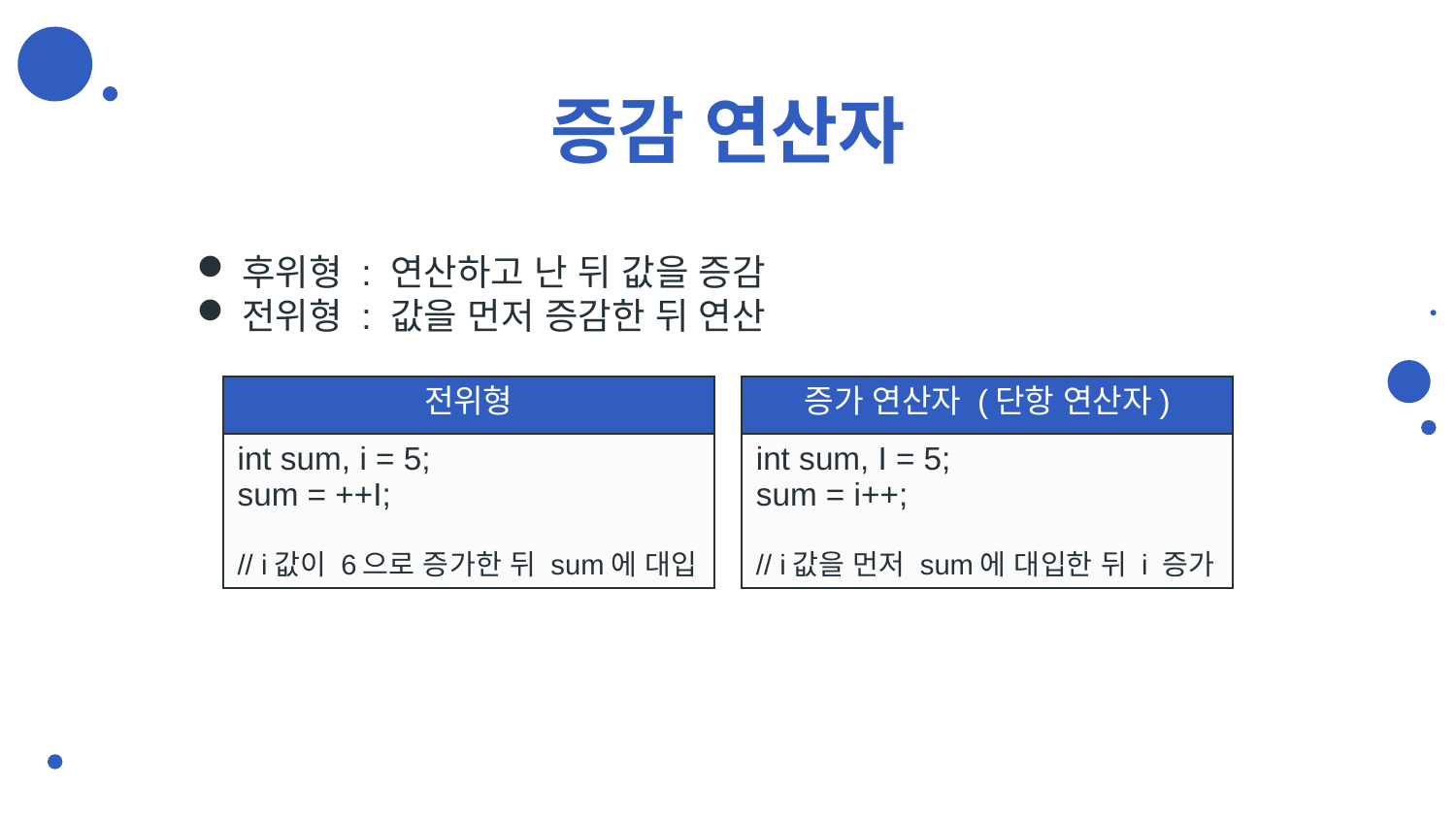

# 증감 연산자
후위형 : 연산하고 난 뒤 값을 증감
전위형 : 값을 먼저 증감한 뒤 연산
| 증가 연산자 (단항 연산자) |
| --- |
| int sum, I = 5; sum = i++; // i값을 먼저 sum에 대입한 뒤 i 증가 |
| 전위형 |
| --- |
| int sum, i = 5; sum = ++I; // i값이 6으로 증가한 뒤 sum에 대입 |